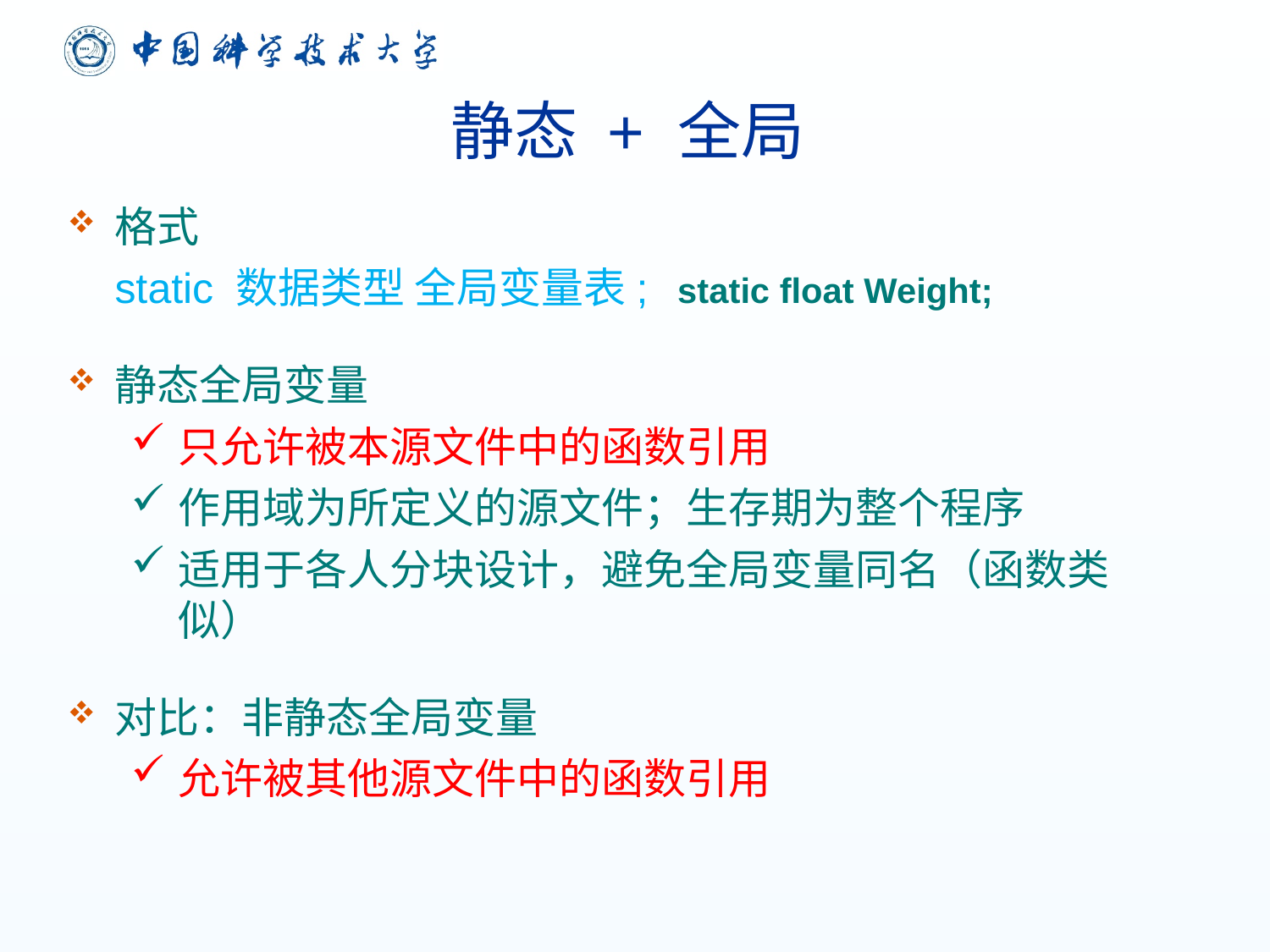

静态 + 全局
格式
    static 数据类型 全局变量表;   static float Weight;

静态全局变量
只允许被本源文件中的函数引用
作用域为所定义的源文件；生存期为整个程序
适用于各人分块设计，避免全局变量同名（函数类似）

对比：非静态全局变量
允许被其他源文件中的函数引用